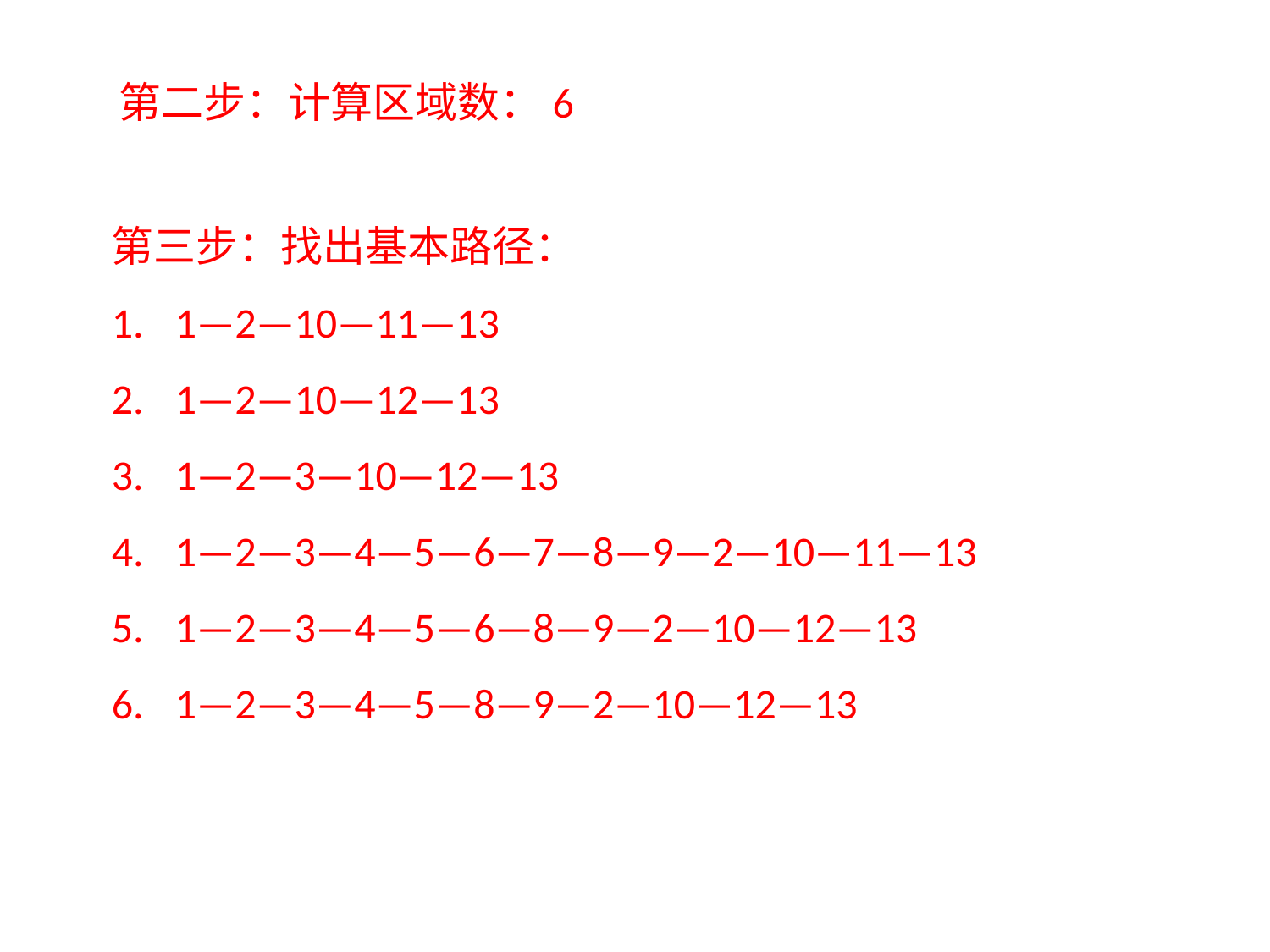

第二步：计算区域数：6
第三步：找出基本路径：
1—2—10—11—13
1—2—10—12—13
1—2—3—10—12—13
1—2—3—4—5—6—7—8—9—2—10—11—13
1—2—3—4—5—6—8—9—2—10—12—13
1—2—3—4—5—8—9—2—10—12—13